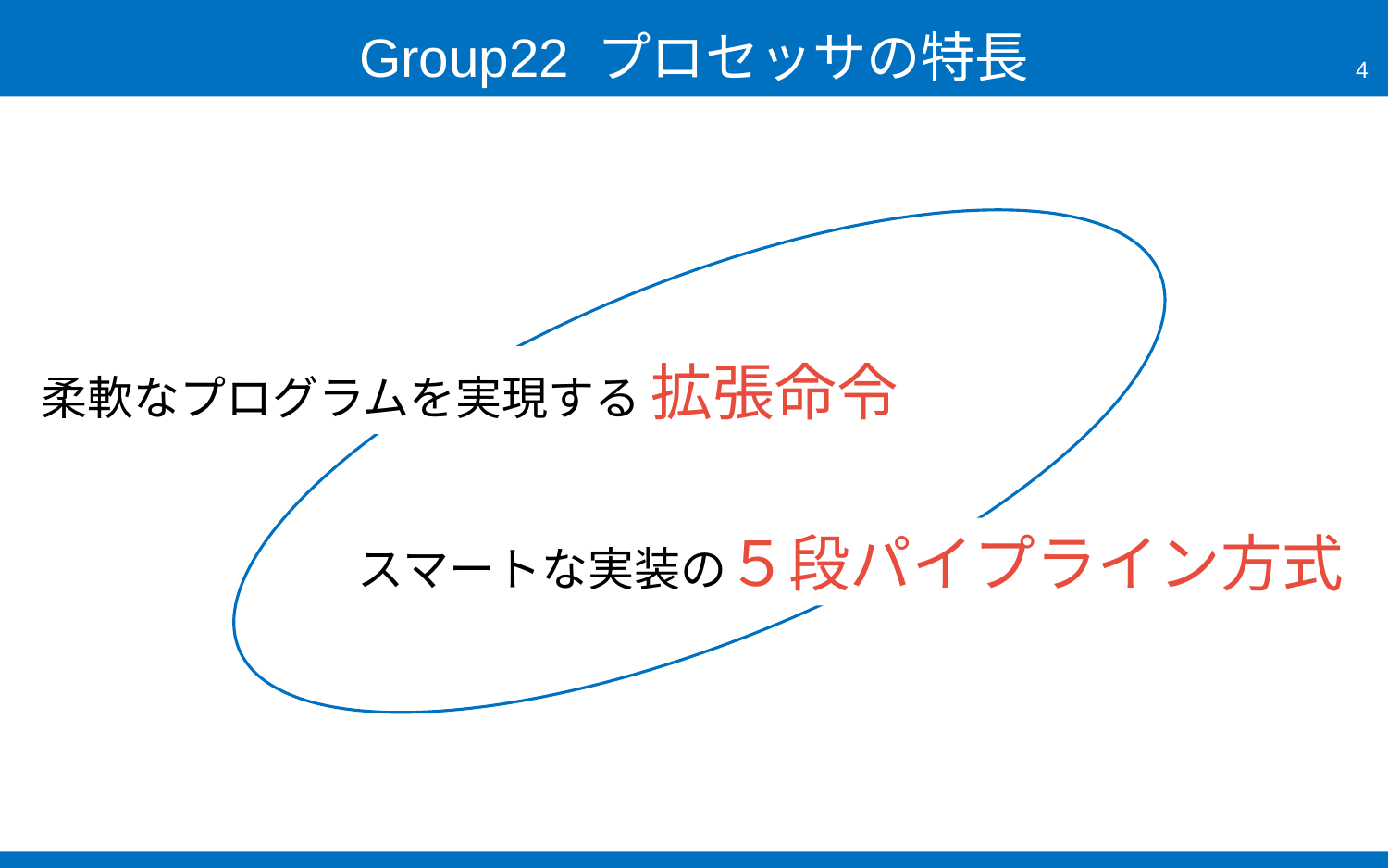

# Group22 プロセッサの特長

柔軟なプログラムを実現する 拡張命令
スマートな実装の５段パイプライン方式